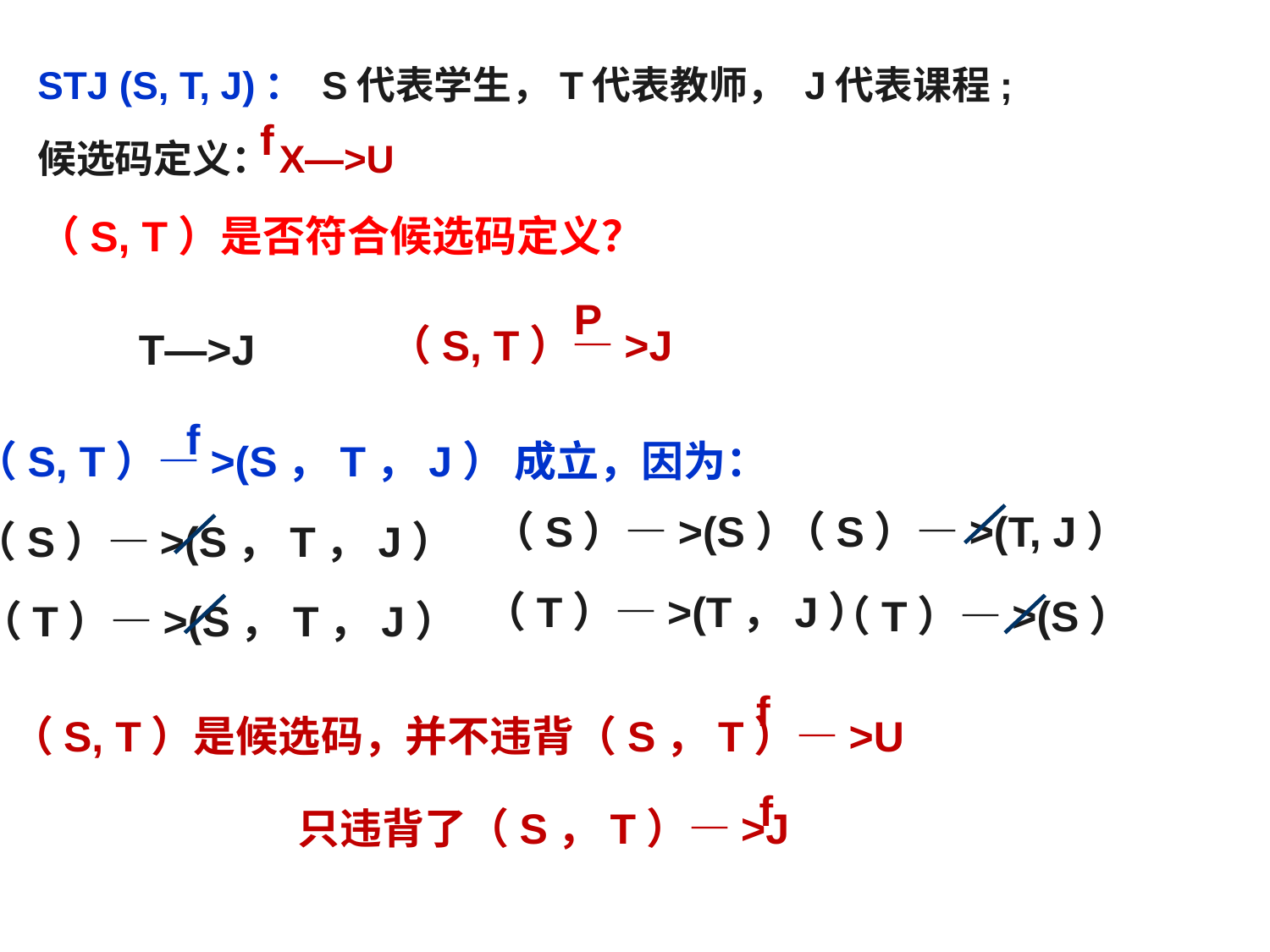

STJ (S, T, J)： S代表学生，T代表教师， J代表课程;
候选码定义：X—>U
（S, T）是否符合候选码定义？
f
P
（S, T）—>J
T—>J
f
（S, T）—>(S，T，J） 成立，因为：
（S）—>(S）
（S）—>(T, J）
（S）—>(S，T，J）
（T）—>(T，J）
（T）—>(S）
（T）—>(S，T，J）
f
（S, T）是候选码，并不违背（S，T）—>U
                             只违背了（S，T）—>J
f